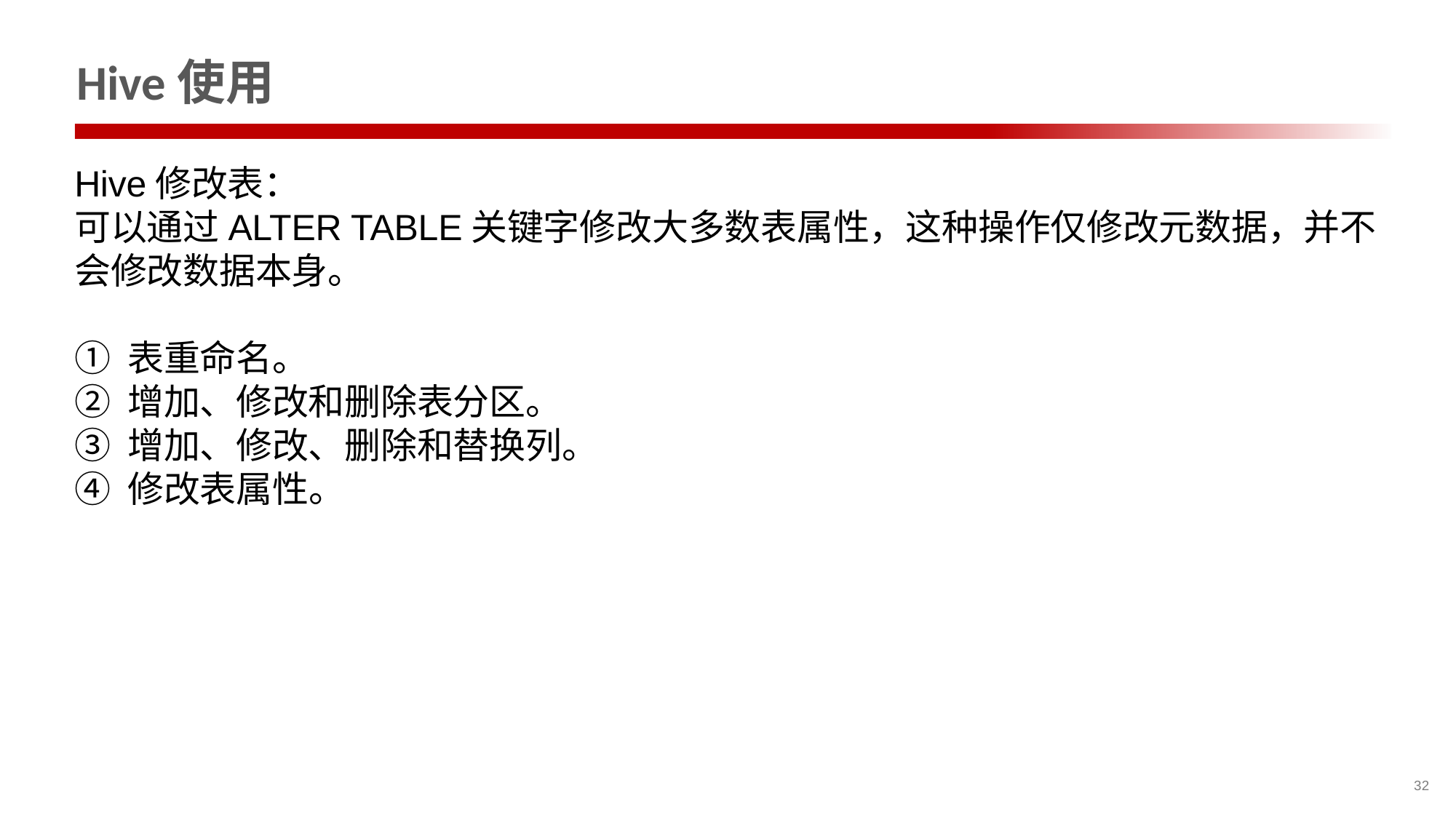

# Hive使用

Hive修改表：
可以通过ALTER TABLE关键字修改大多数表属性，这种操作仅修改元数据，并不会修改数据本身。

① 表重命名。
② 增加、修改和删除表分区。
③ 增加、修改、删除和替换列。
④ 修改表属性。
32